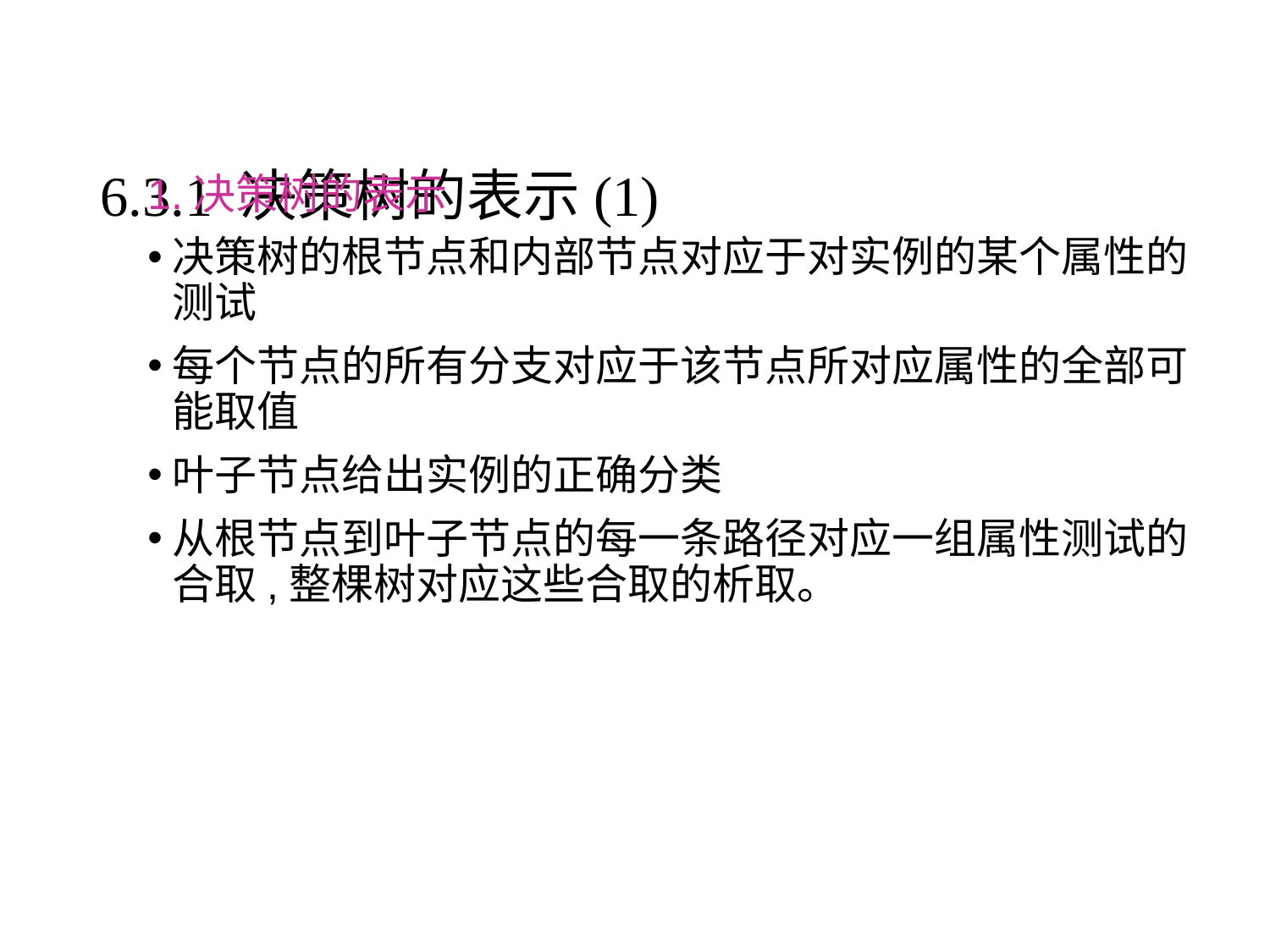

# 6.3.1 决策树的表示(1)
1.决策树的表示
决策树的根节点和内部节点对应于对实例的某个属性的测试
每个节点的所有分支对应于该节点所对应属性的全部可能取值
叶子节点给出实例的正确分类
从根节点到叶子节点的每一条路径对应一组属性测试的合取,整棵树对应这些合取的析取。